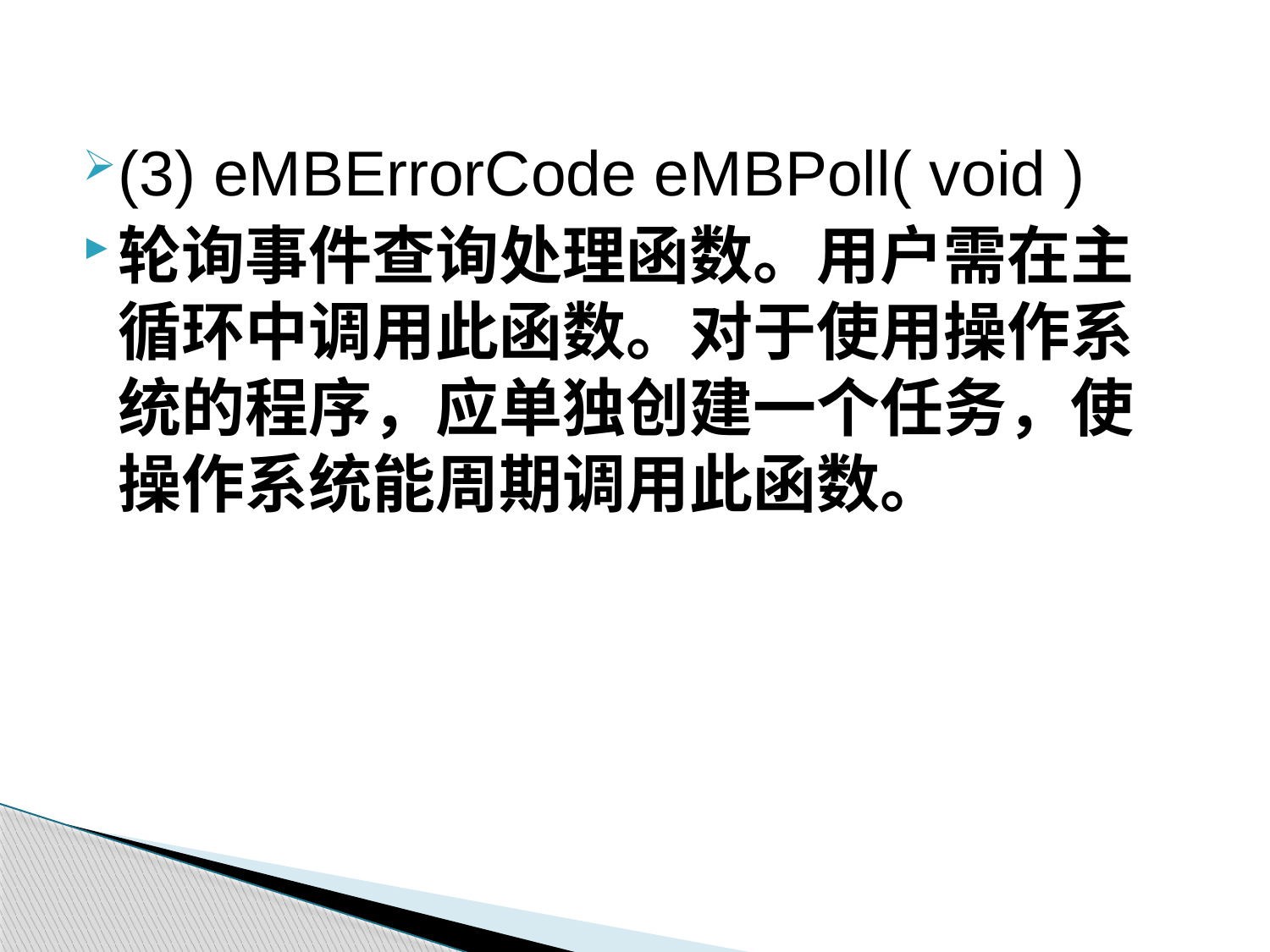

(3) eMBErrorCode eMBPoll( void )
轮询事件查询处理函数。用户需在主循环中调用此函数。对于使用操作系统的程序，应单独创建一个任务，使操作系统能周期调用此函数。